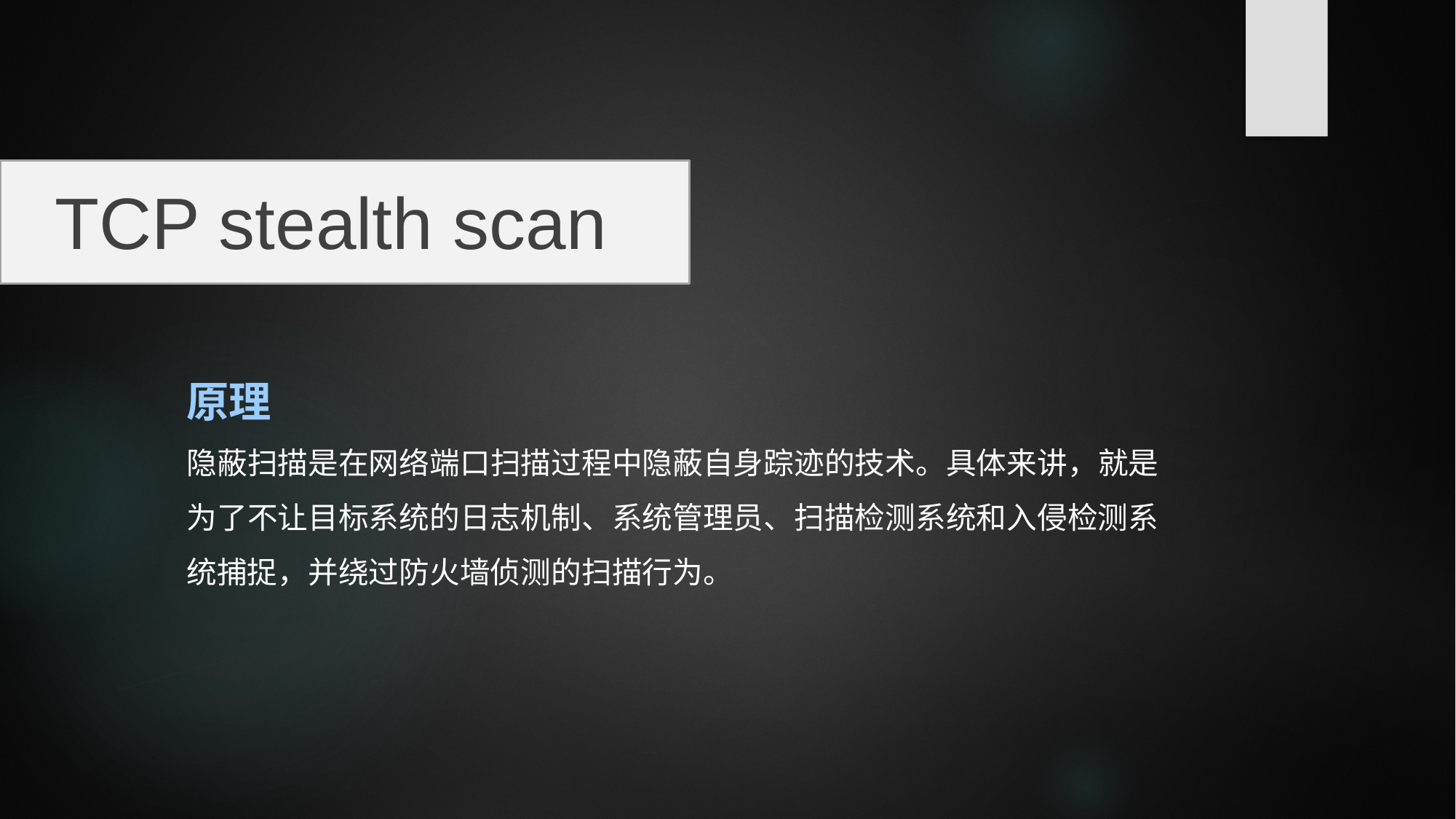

TCP stealth scan
原理
隐蔽扫描是在网络端口扫描过程中隐蔽自身踪迹的技术。具体来讲，就是为了不让目标系统的日志机制、系统管理员、扫描检测系统和入侵检测系统捕捉，并绕过防火墙侦测的扫描行为。